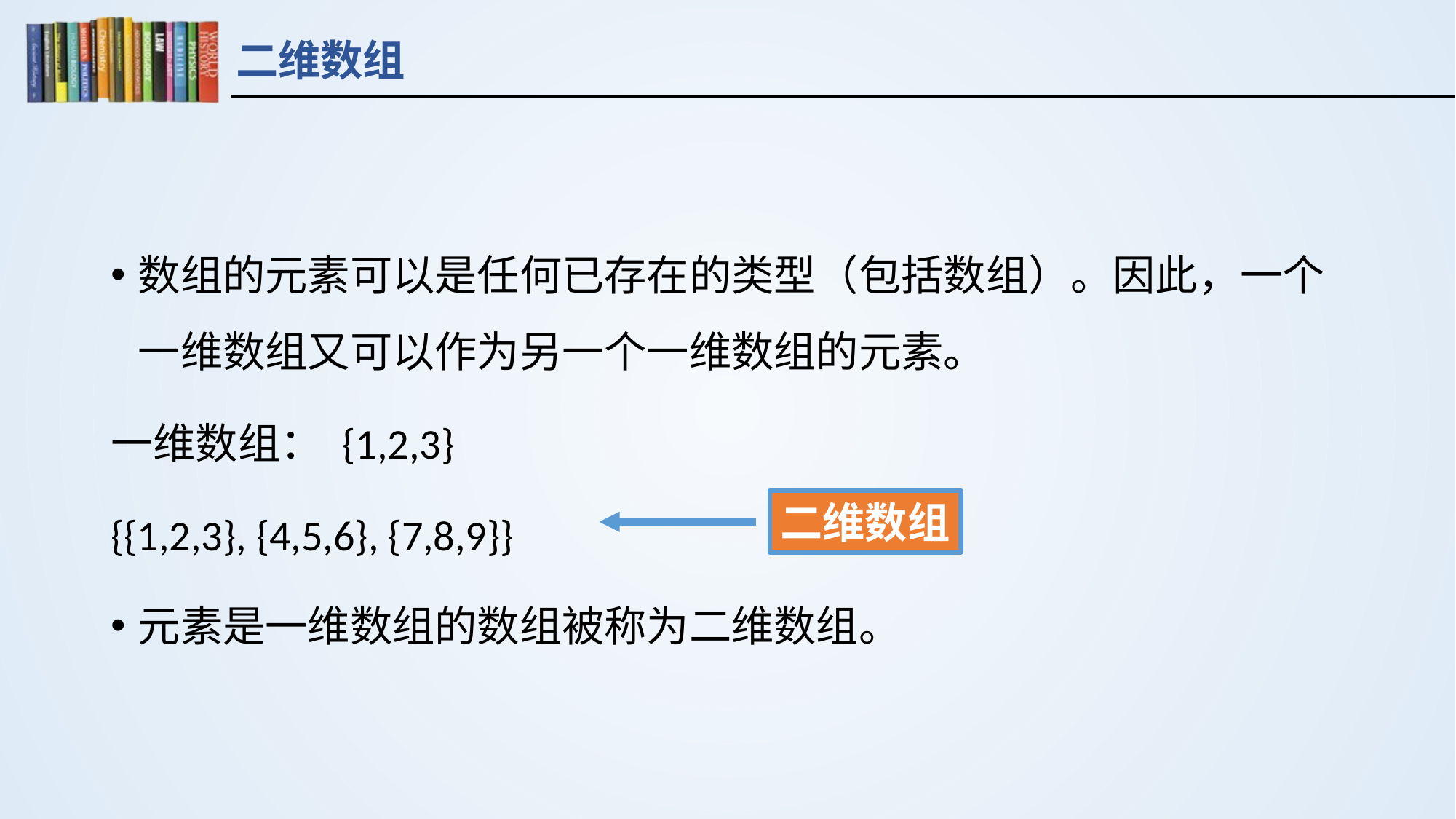

# 二维数组
数组的元素可以是任何已存在的类型（包括数组）。因此，一个一维数组又可以作为另一个一维数组的元素。
一维数组： {1,2,3}
{{1,2,3}, {4,5,6}, {7,8,9}}
元素是一维数组的数组被称为二维数组。
二维数组